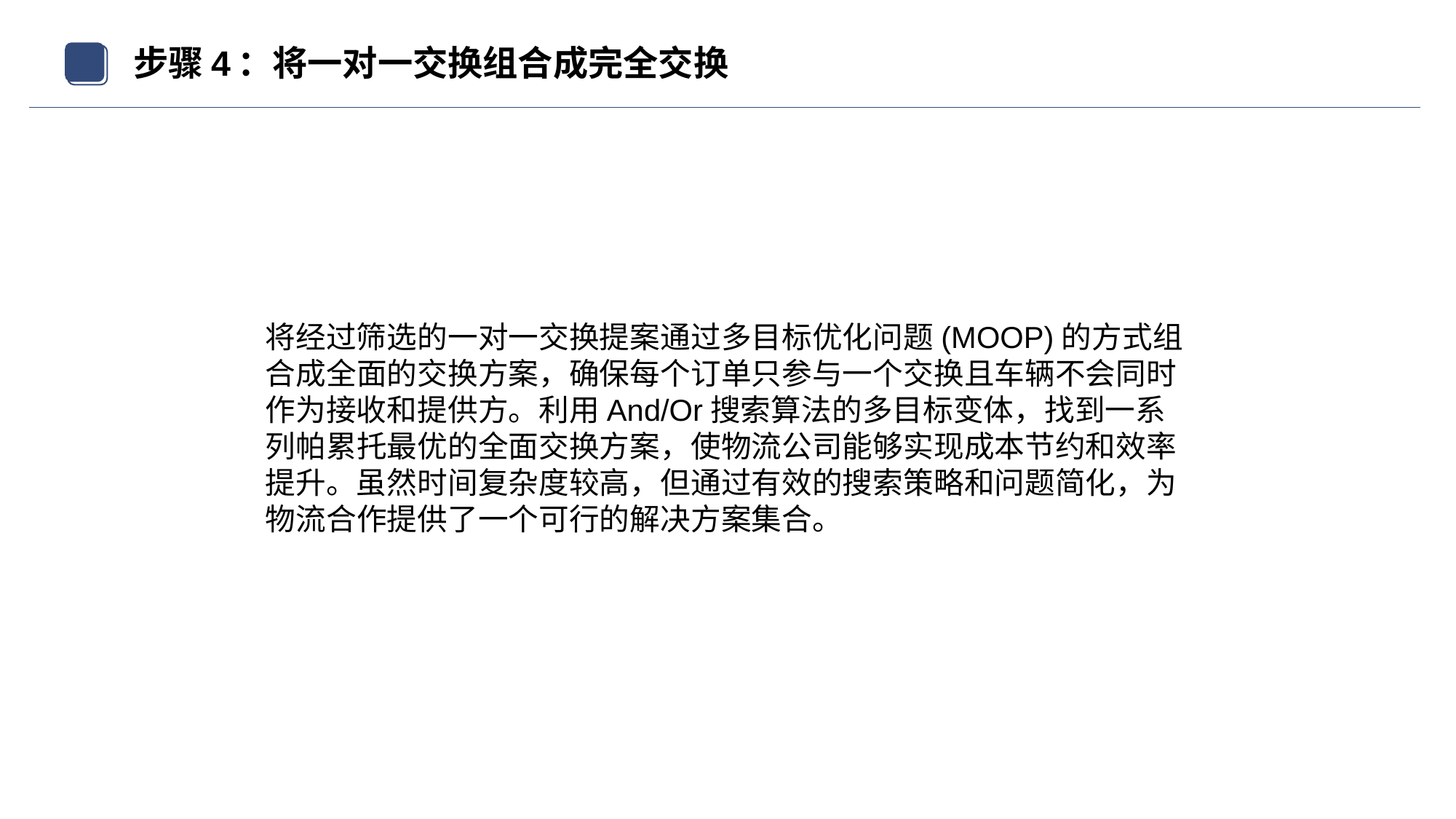

步骤4：将一对一交换组合成完全交换
将经过筛选的一对一交换提案通过多目标优化问题(MOOP)的方式组合成全面的交换方案，确保每个订单只参与一个交换且车辆不会同时作为接收和提供方。利用And/Or搜索算法的多目标变体，找到一系列帕累托最优的全面交换方案，使物流公司能够实现成本节约和效率提升。虽然时间复杂度较高，但通过有效的搜索策略和问题简化，为物流合作提供了一个可行的解决方案集合。